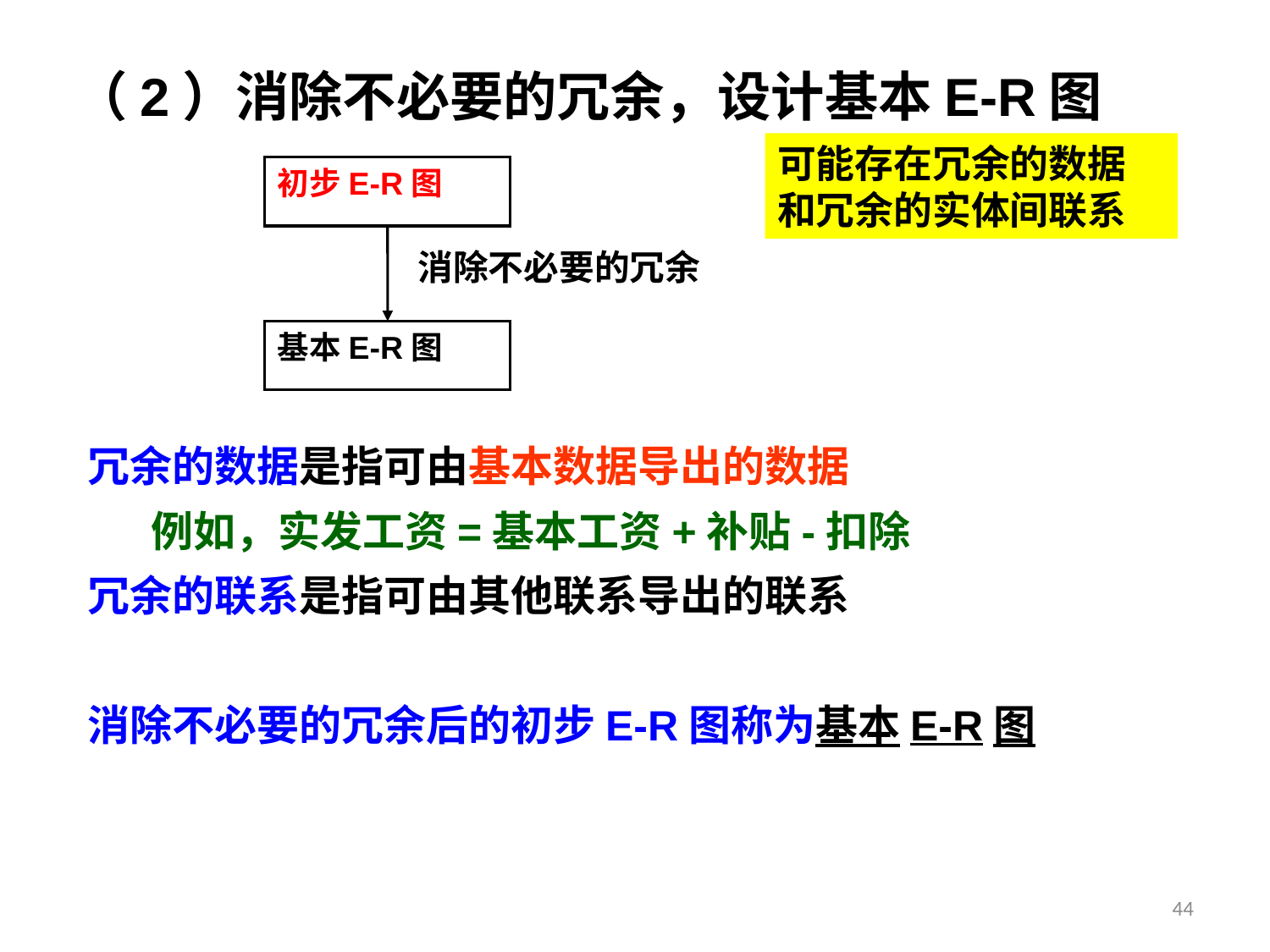

# （2）消除不必要的冗余，设计基本E-R图
可能存在冗余的数据
和冗余的实体间联系
初步E-R图

消除不必要的冗余
基本E-R图
冗余的数据是指可由基本数据导出的数据
例如，实发工资=基本工资+补贴-扣除
冗余的联系是指可由其他联系导出的联系

消除不必要的冗余后的初步E-R图称为基本E-R图
44